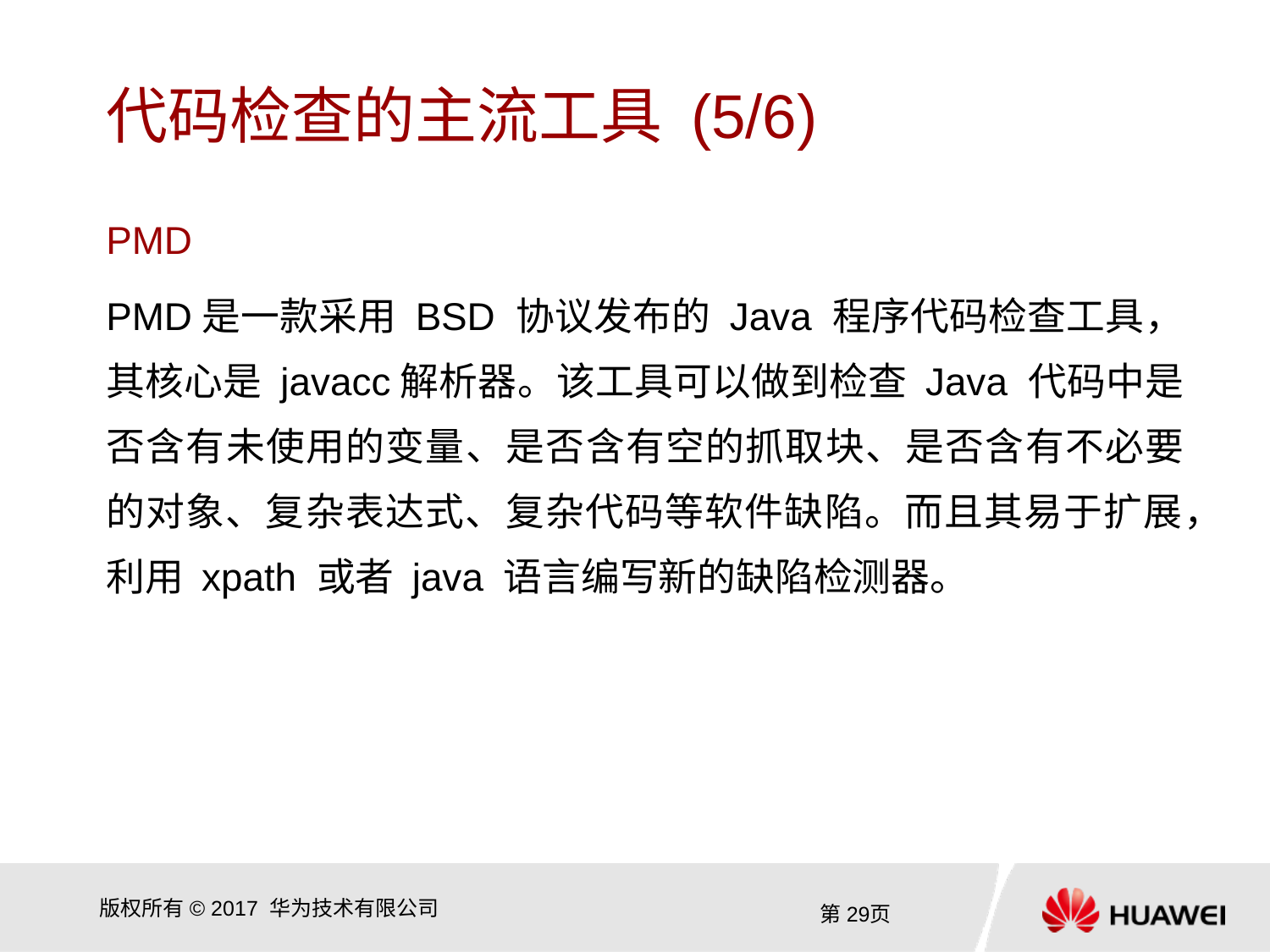

# 代码检查的主流工具 (5/6)
PMD
PMD是一款采用 BSD 协议发布的 Java 程序代码检查工具，其核心是 javacc解析器。该工具可以做到检查 Java 代码中是否含有未使用的变量、是否含有空的抓取块、是否含有不必要的对象、复杂表达式、复杂代码等软件缺陷。而且其易于扩展，利用 xpath 或者 java 语言编写新的缺陷检测器。